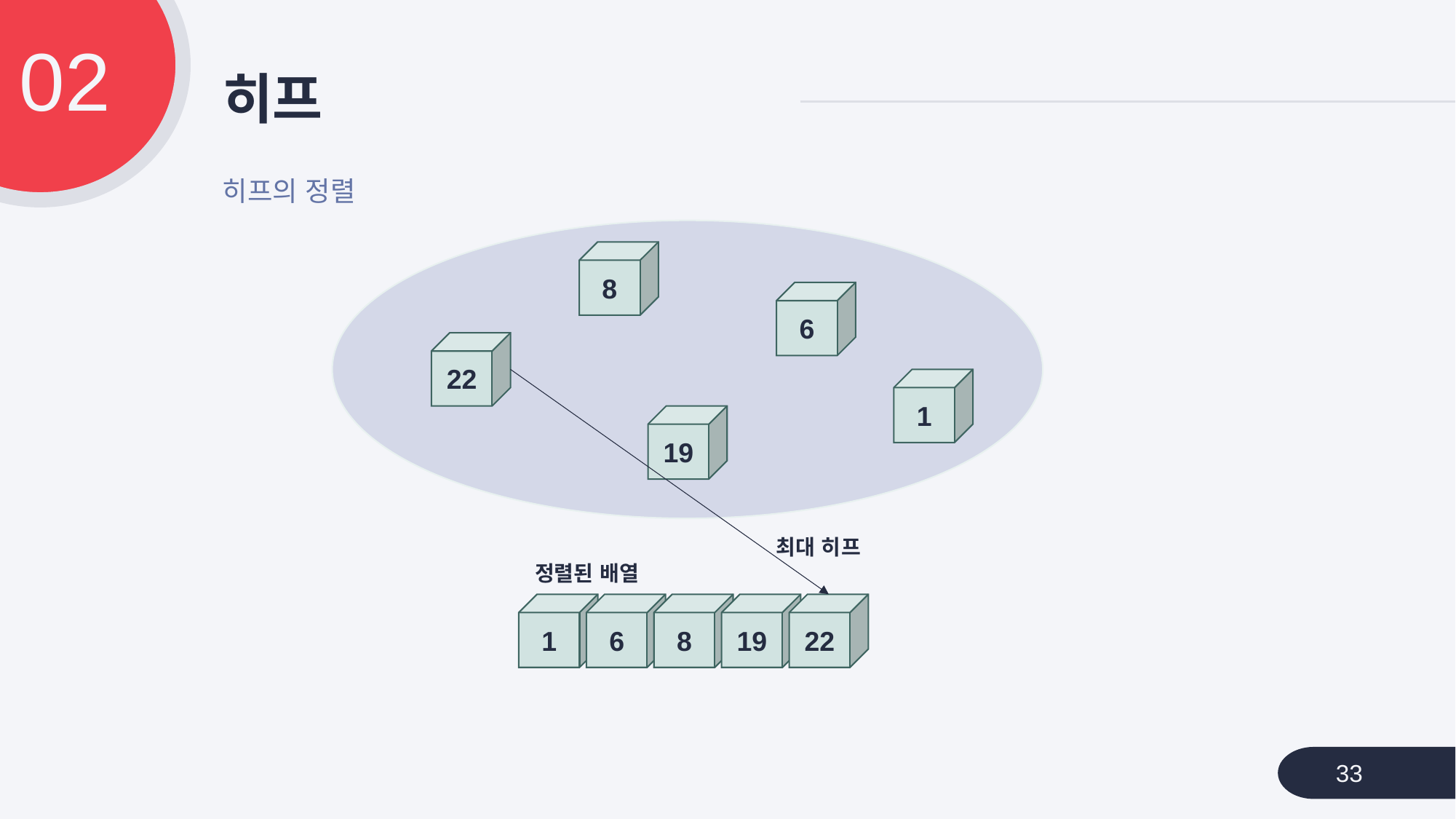

02
# 히프
히프의 정렬

8
6
22
1
19
최대 히프
정렬된 배열
1
6
8
19
22
33